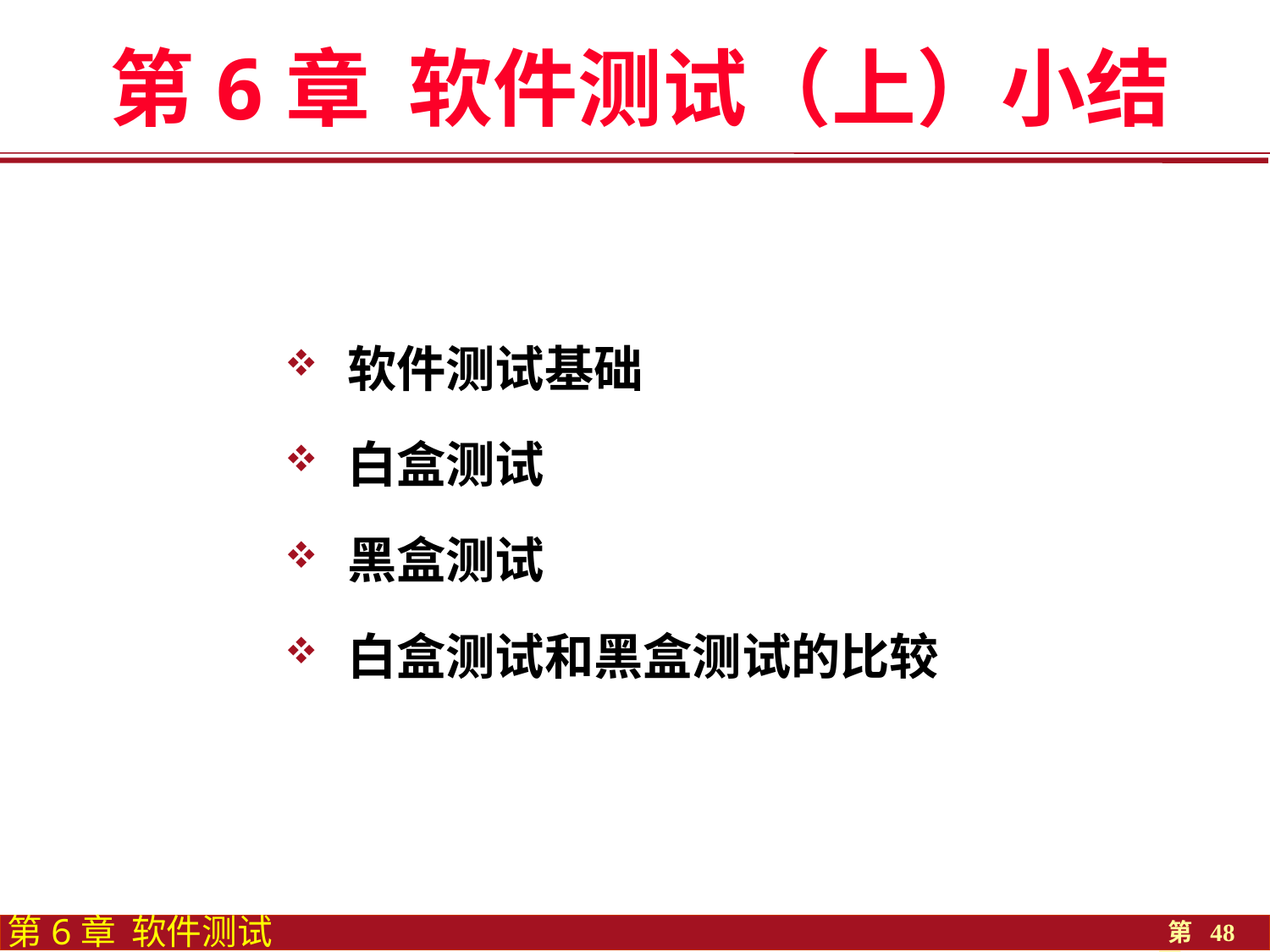

第6章  软件测试（上）小结
 软件测试基础
 白盒测试
 黑盒测试
 白盒测试和黑盒测试的比较